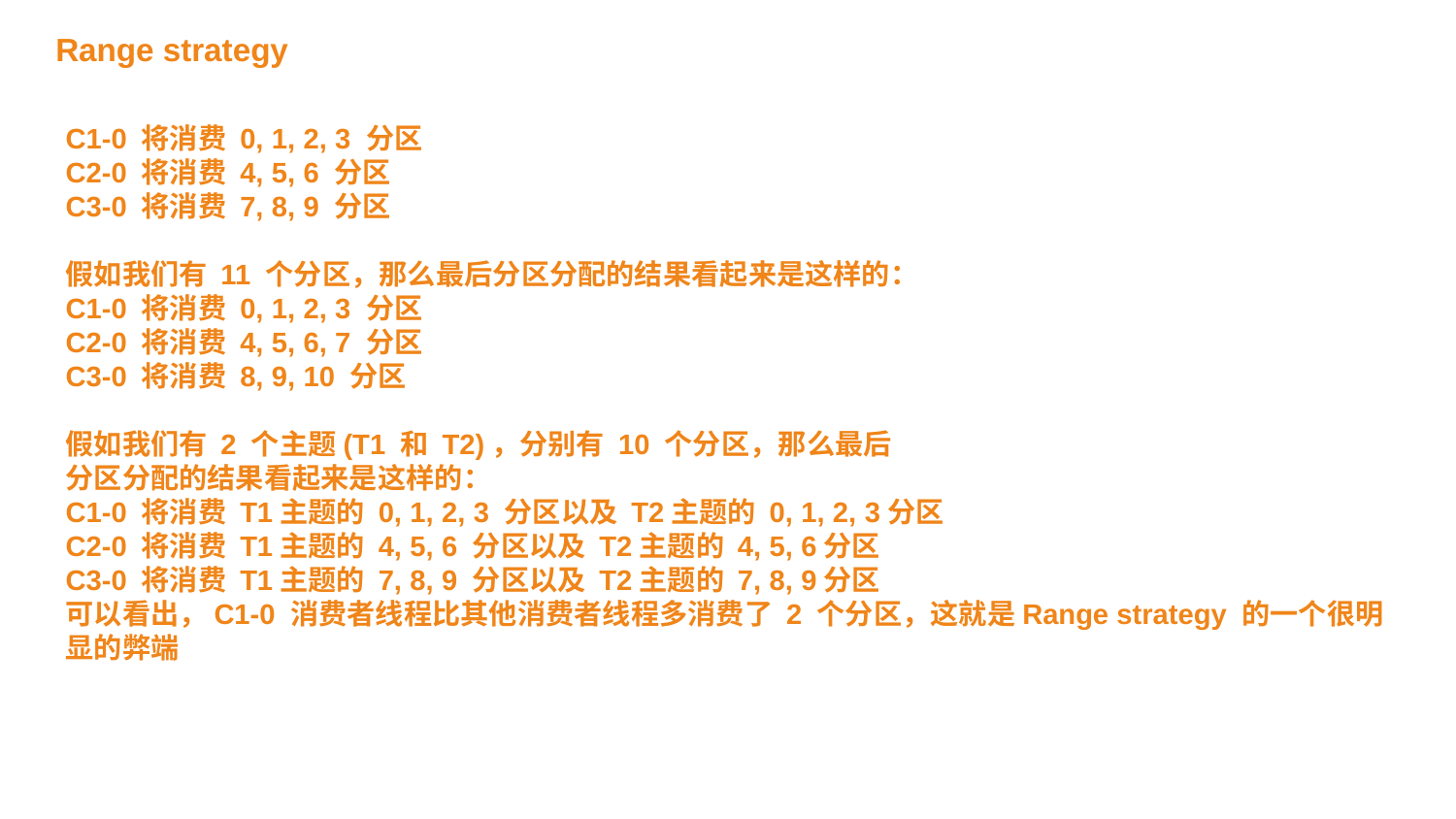

Range strategy
C1-0 将消费 0, 1, 2, 3 分区
C2-0 将消费 4, 5, 6 分区
C3-0 将消费 7, 8, 9 分区

假如我们有 11 个分区，那么最后分区分配的结果看起来是这样的：
C1-0 将消费 0, 1, 2, 3 分区
C2-0 将消费 4, 5, 6, 7 分区
C3-0 将消费 8, 9, 10 分区

假如我们有 2 个主题(T1 和 T2)，分别有 10 个分区，那么最后
分区分配的结果看起来是这样的：
C1-0 将消费 T1主题的 0, 1, 2, 3 分区以及 T2主题的 0, 1, 2, 3分区
C2-0 将消费 T1主题的 4, 5, 6 分区以及 T2主题的 4, 5, 6分区
C3-0 将消费 T1主题的 7, 8, 9 分区以及 T2主题的 7, 8, 9分区
可以看出，C1-0 消费者线程比其他消费者线程多消费了 2 个分区，这就是Range strategy 的一个很明显的弊端